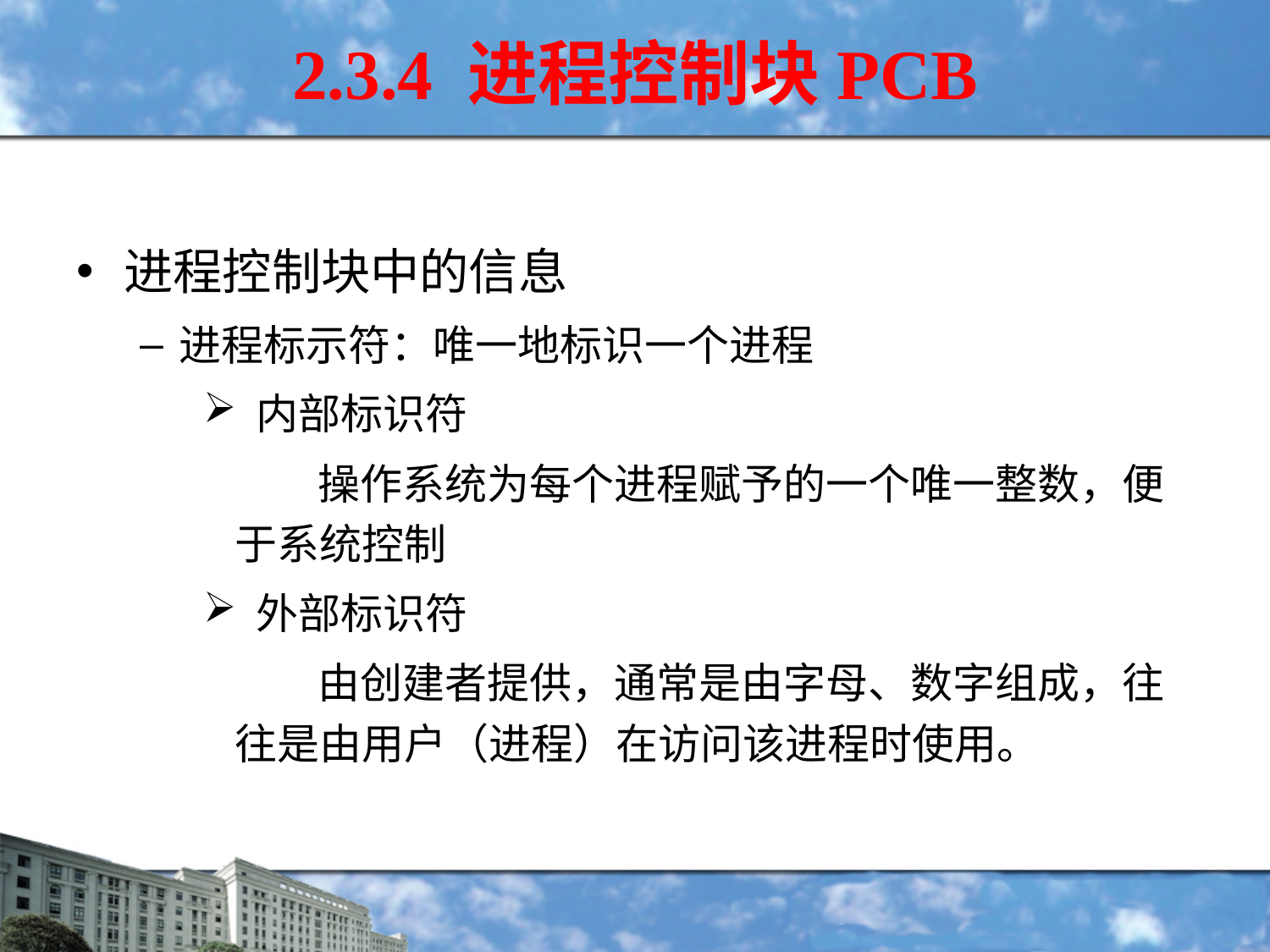

进程控制块中的信息
进程标示符：唯一地标识一个进程
 内部标识符
           操作系统为每个进程赋予的一个唯一整数，便于系统控制
 外部标识符
           由创建者提供，通常是由字母、数字组成，往往是由用户（进程）在访问该进程时使用。

2.3.4 进程控制块PCB